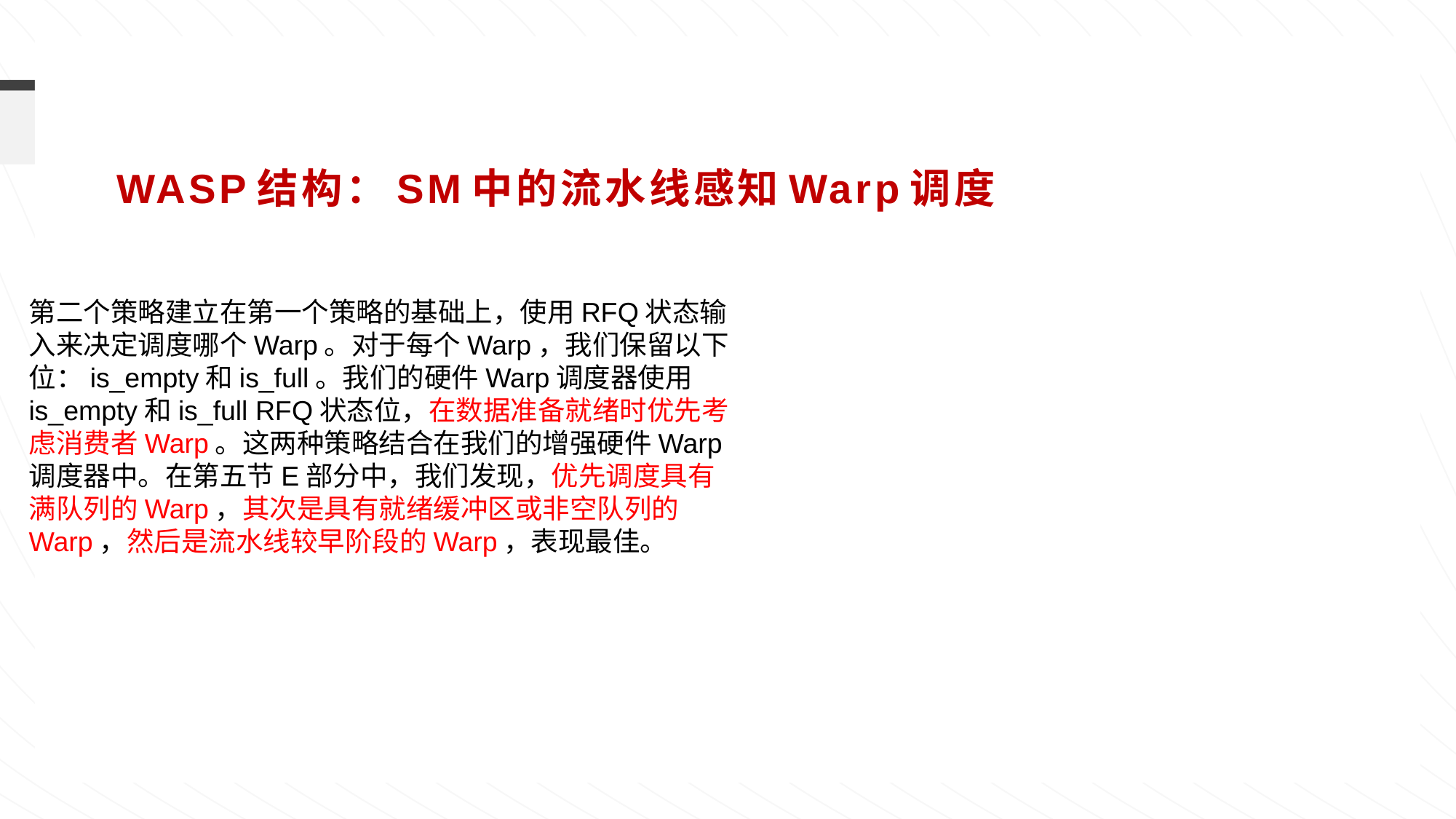

WASP结构：SM中的流水线感知Warp调度
第二个策略建立在第一个策略的基础上，使用RFQ状态输入来决定调度哪个Warp。对于每个Warp，我们保留以下位：is_empty和is_full。我们的硬件Warp调度器使用is_empty和is_full RFQ状态位，在数据准备就绪时优先考虑消费者Warp。这两种策略结合在我们的增强硬件Warp调度器中。在第五节E部分中，我们发现，优先调度具有满队列的Warp，其次是具有就绪缓冲区或非空队列的Warp，然后是流水线较早阶段的Warp，表现最佳。